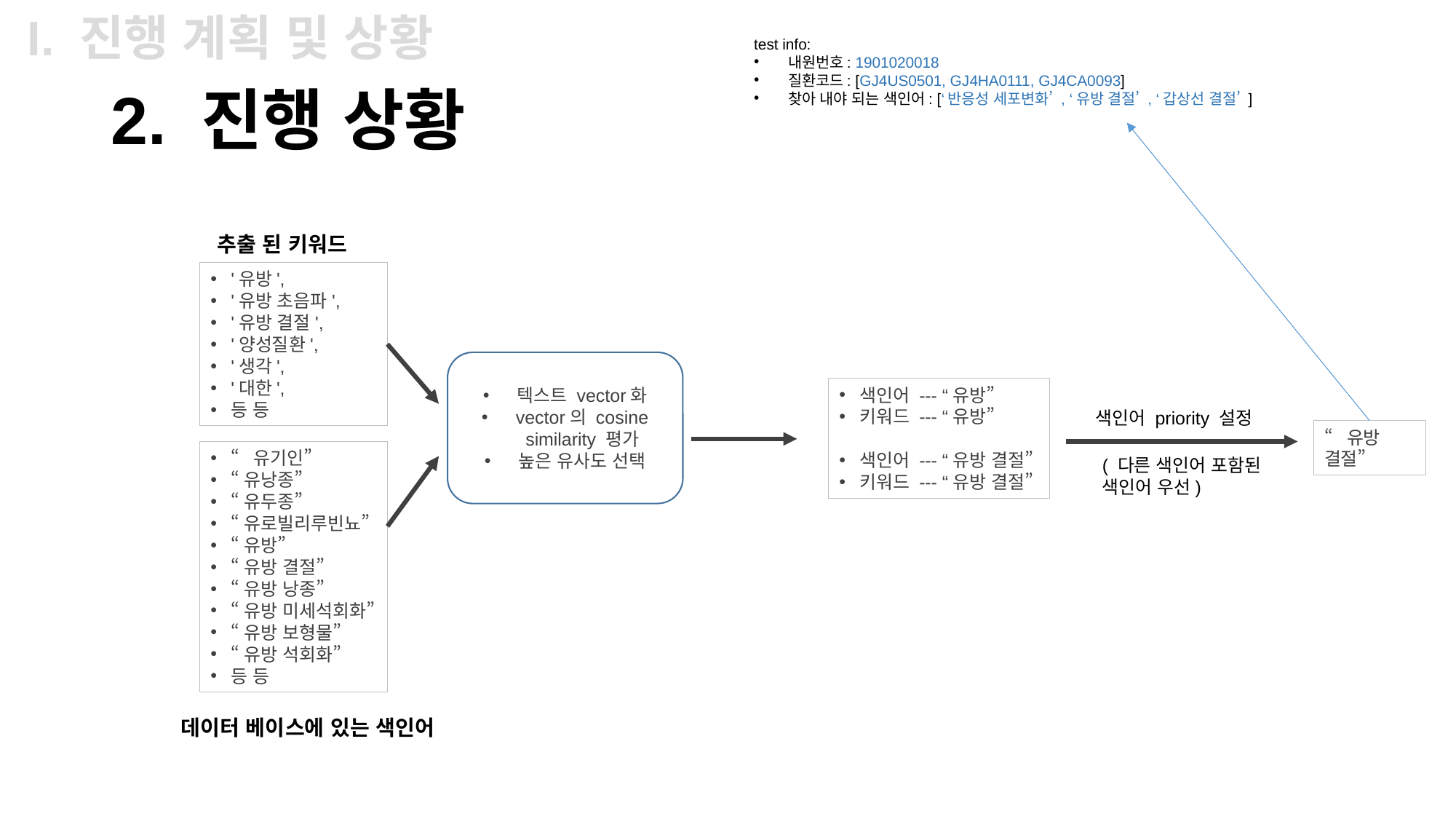

I. 진행 계획 및 상황
test info:
내원번호: 1901020018
질환코드: [GJ4US0501, GJ4HA0111, GJ4CA0093]
찾아 내야 되는 색인어: [‘반응성 세포변화’ , ‘유방 결절’ , ‘갑상선 결절’ ]
# 2. 진행 상황
추출 된 키워드
'유방',
'유방 초음파',
'유방 결절',
'양성질환',
'생각',
'대한',
등 등
텍스트 vector화
vector의 cosine similarity 평가
높은 유사도 선택
색인어 --- “유방”
키워드 --- “유방”

색인어 --- “유방 결절”
키워드 --- “유방 결절”
색인어 priority 설정
“유방 결절”
“유기인”
“유낭종”
“유두종”
“유로빌리루빈뇨”
“유방”
“유방 결절”
“유방 낭종”
“유방 미세석회화”
“유방 보형물”
“유방 석회화”
등 등
( 다른 색인어 포함된
색인어 우선)
데이터 베이스에 있는 색인어